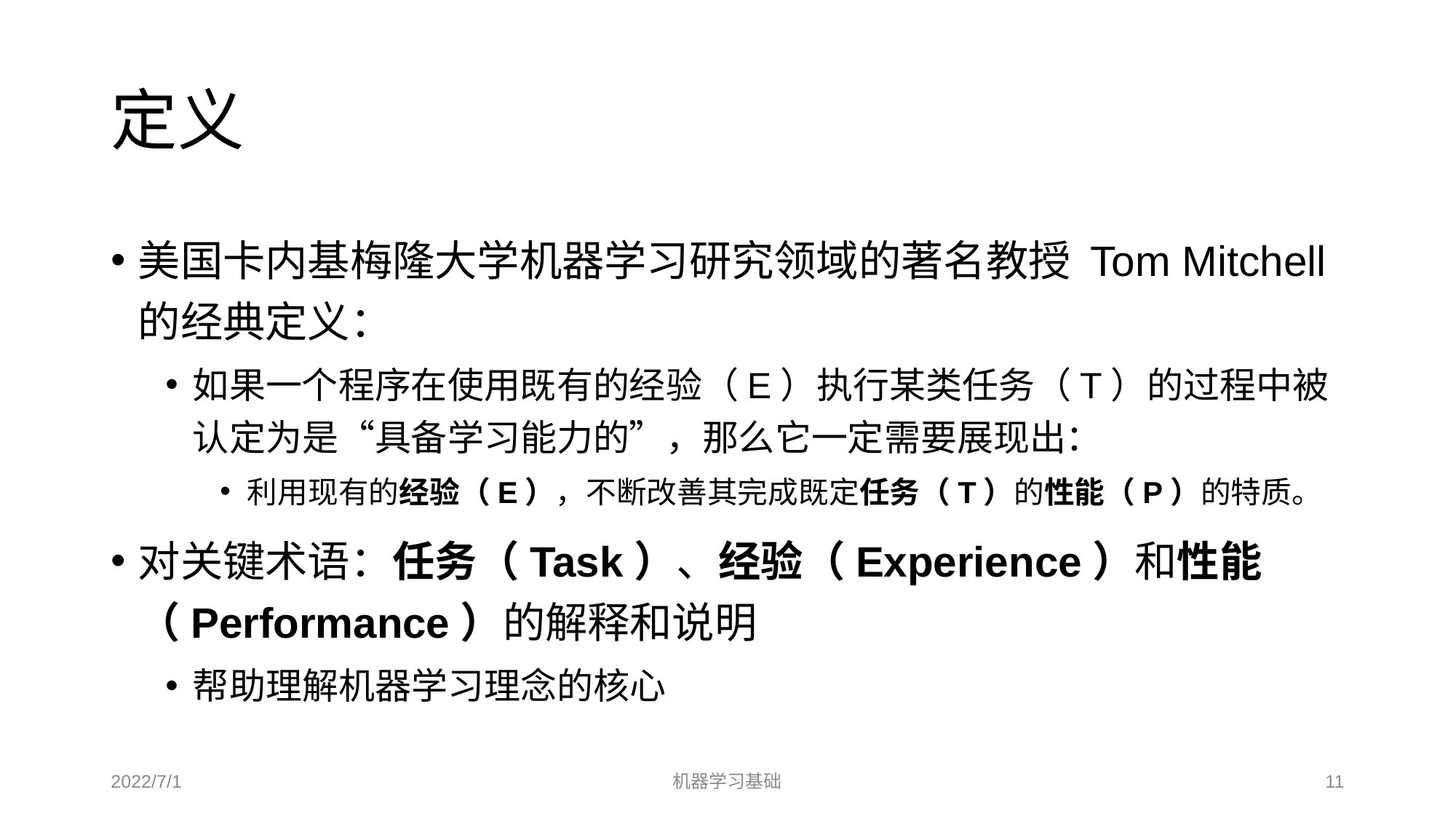

# 定义
美国卡内基梅隆大学机器学习研究领域的著名教授 Tom Mitchell 的经典定义：
如果一个程序在使用既有的经验（E）执行某类任务（T）的过程中被认定为是“具备学习能力的”，那么它一定需要展现出：
利用现有的经验（E），不断改善其完成既定任务（T）的性能（P）的特质。
对关键术语：任务（Task）、经验（Experience）和性能（Performance）的解释和说明
帮助理解机器学习理念的核心
2022/7/1
机器学习基础
11